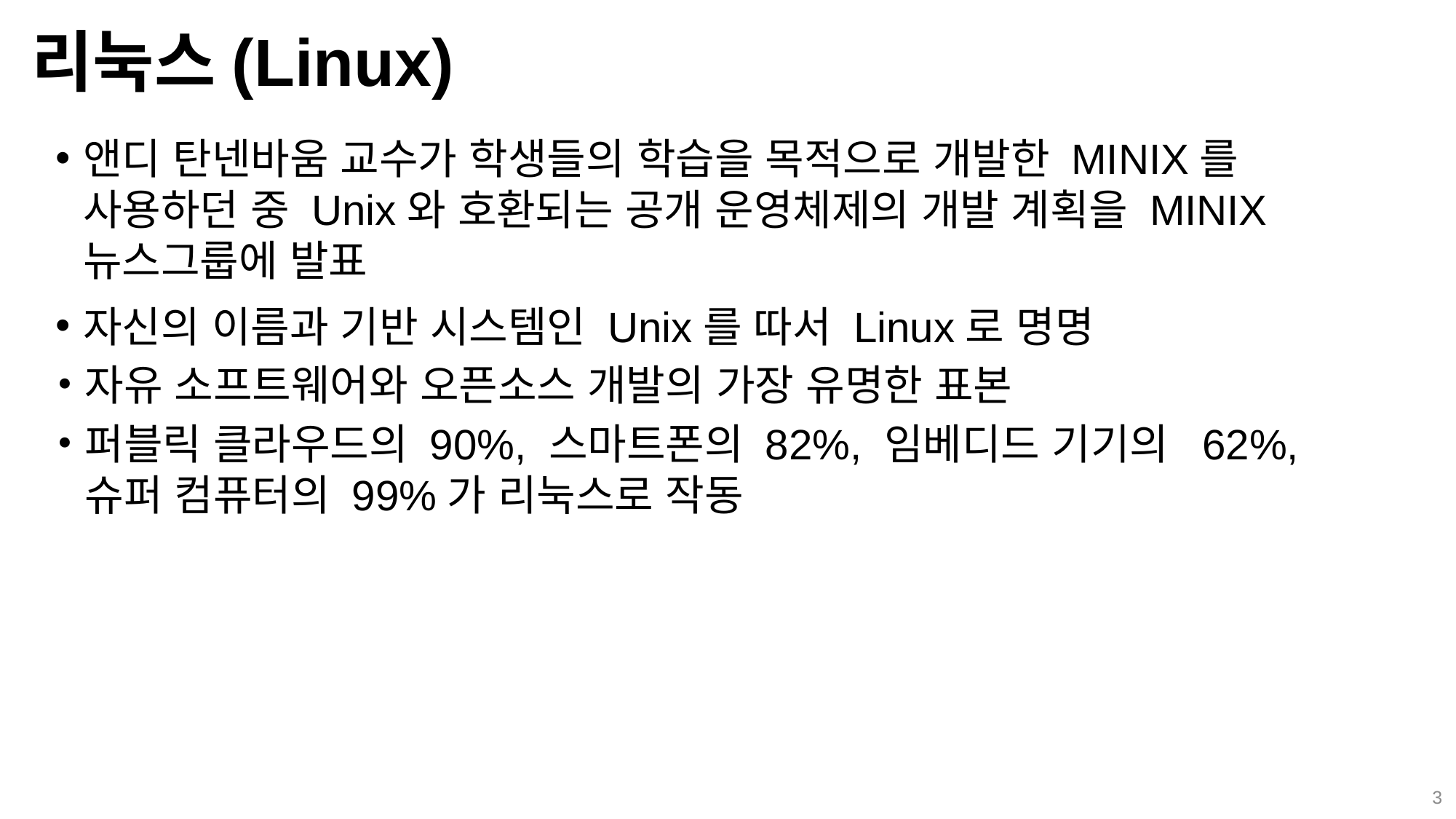

# 리눅스(Linux)
앤디 탄넨바움 교수가 학생들의 학습을 목적으로 개발한 MINIX를 사용하던 중 Unix와 호환되는 공개 운영체제의 개발 계획을 MINIX 뉴스그룹에 발표
자신의 이름과 기반 시스템인 Unix를 따서 Linux로 명명
자유 소프트웨어와 오픈소스 개발의 가장 유명한 표본
퍼블릭 클라우드의 90%, 스마트폰의 82%, 임베디드 기기의  62%, 슈퍼 컴퓨터의 99%가 리눅스로 작동

3